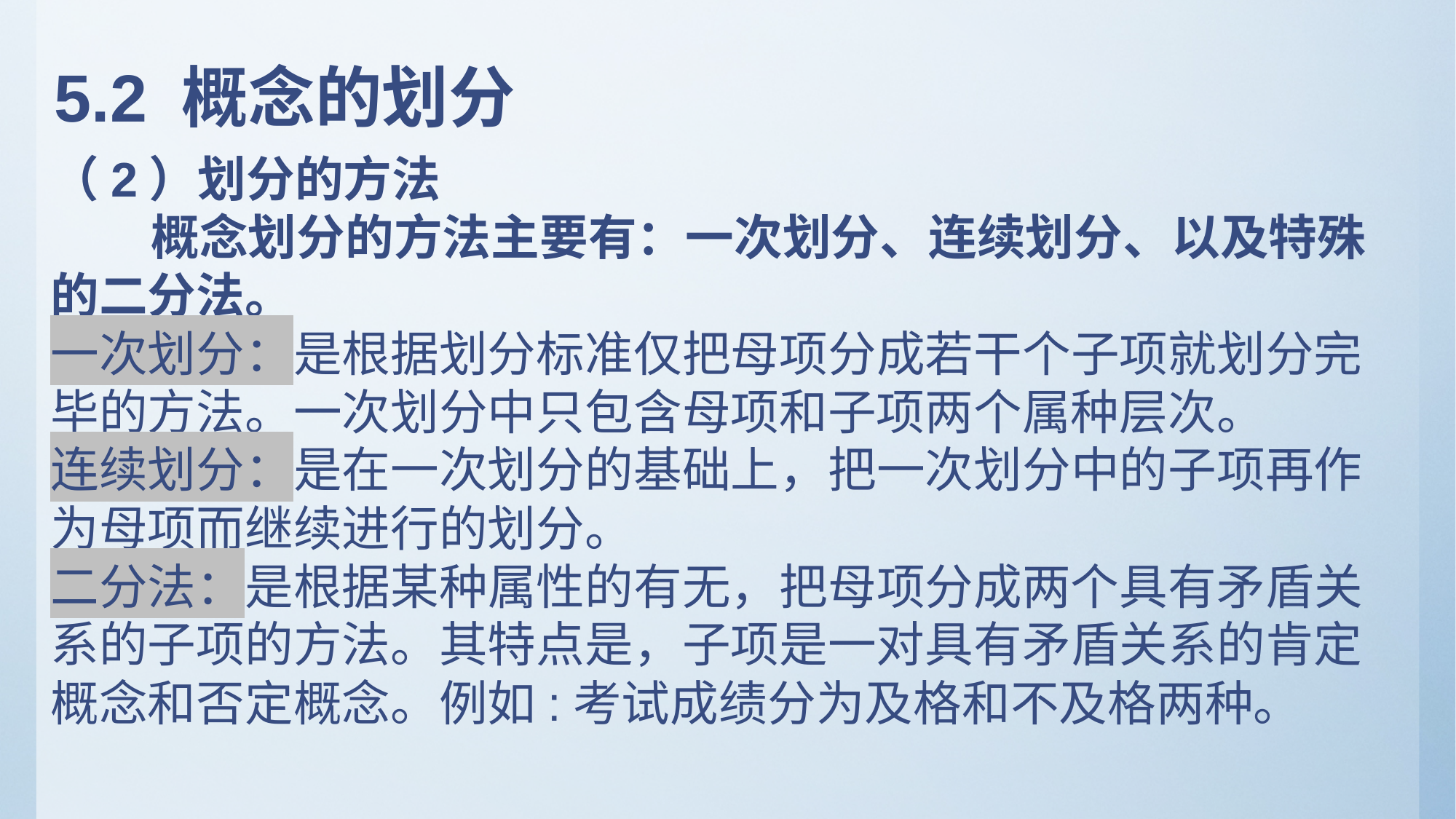

# 5.2 概念的划分
（2）划分的方法
        概念划分的方法主要有：一次划分、连续划分、以及特殊的二分法。
一次划分：是根据划分标准仅把母项分成若干个子项就划分完毕的方法。一次划分中只包含母项和子项两个属种层次。
连续划分：是在一次划分的基础上，把一次划分中的子项再作为母项而继续进行的划分。
二分法：是根据某种属性的有无，把母项分成两个具有矛盾关系的子项的方法。其特点是，子项是一对具有矛盾关系的肯定概念和否定概念。例如:考试成绩分为及格和不及格两种。